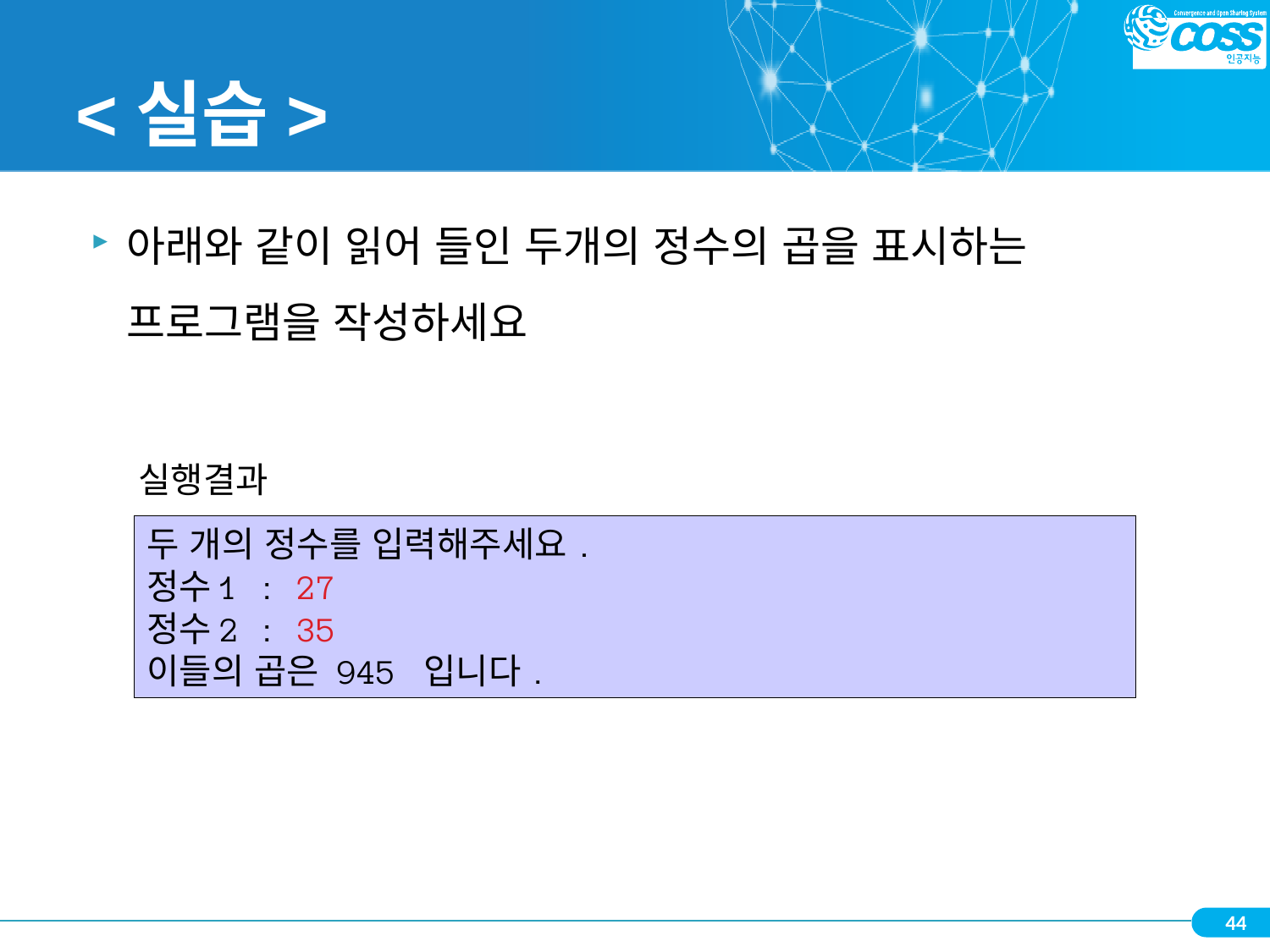

# <실습>
아래와 같이 읽어 들인 두개의 정수의 곱을 표시하는 프로그램을 작성하세요
실행결과
두 개의 정수를 입력해주세요.
정수1 : 27
정수2 : 35
이들의 곱은 945 입니다.